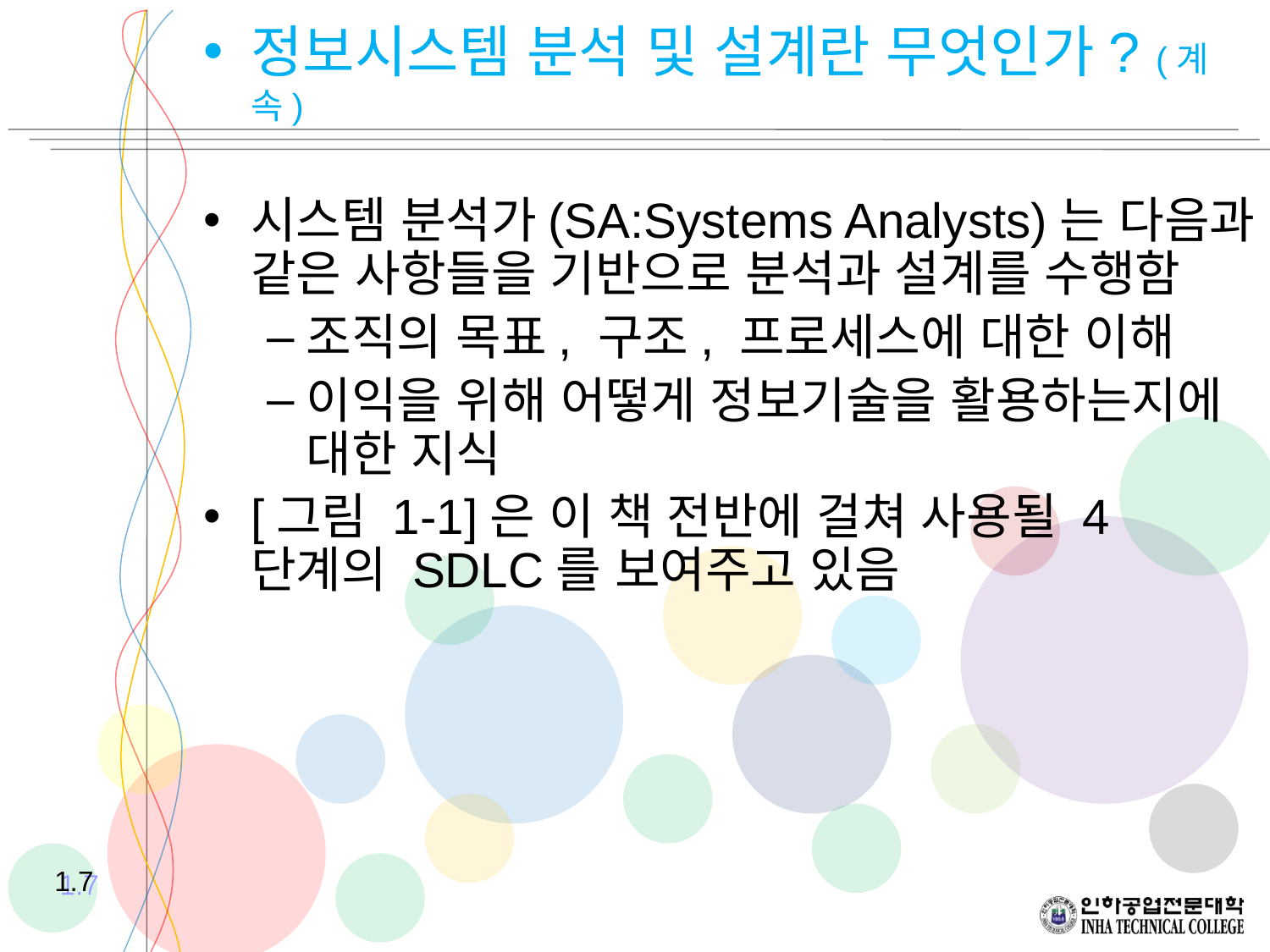

시스템 분석가(SA:Systems Analysts)는 다음과 같은 사항들을 기반으로 분석과 설계를 수행함
조직의 목표, 구조, 프로세스에 대한 이해
이익을 위해 어떻게 정보기술을 활용하는지에 대한 지식
[그림 1-1]은 이 책 전반에 걸쳐 사용될 4 단계의 SDLC를 보여주고 있음
정보시스템 분석 및 설계란 무엇인가? (계속)
1.7